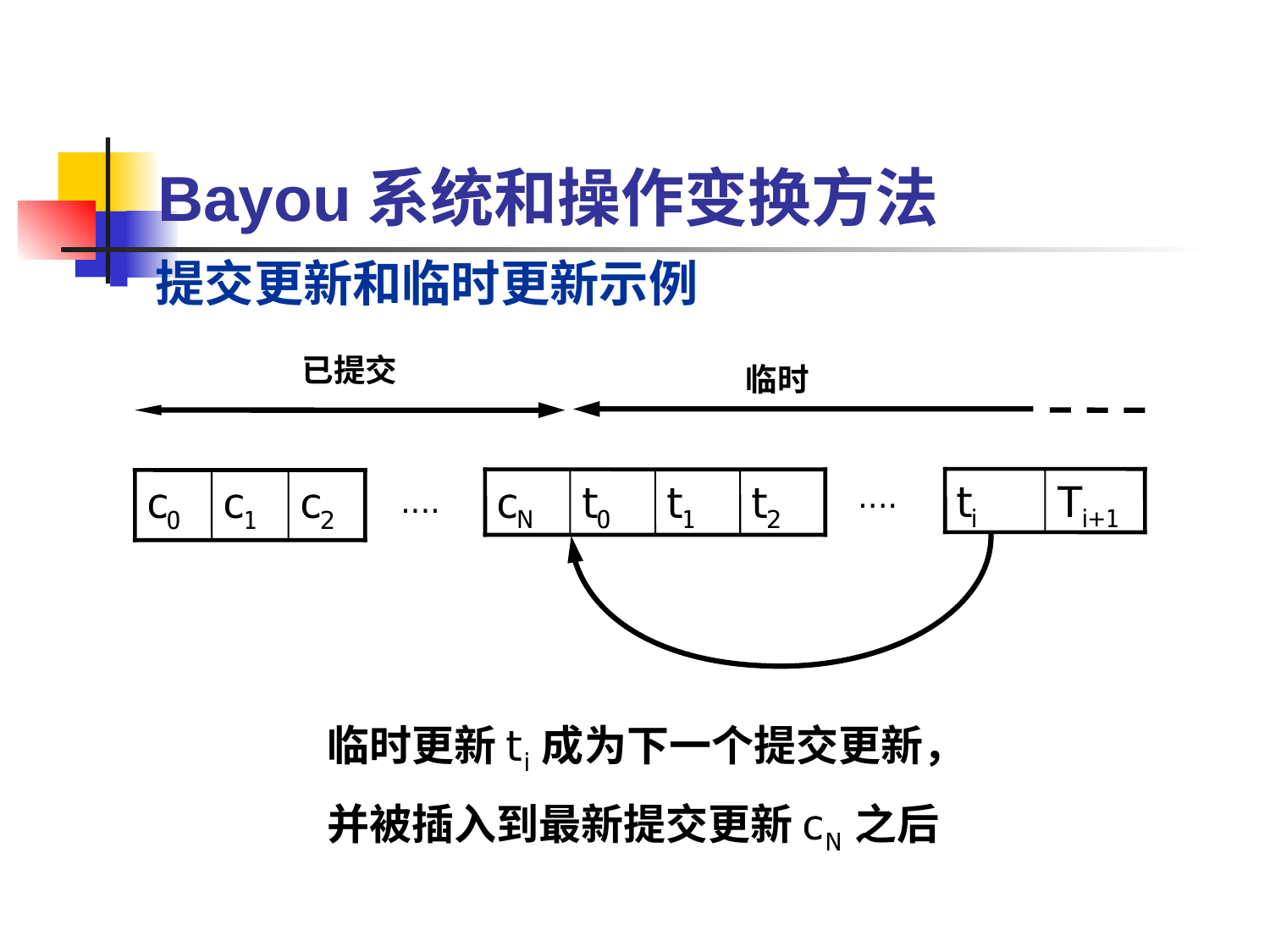

# Bayou系统和操作变换方法
提交更新和临时更新示例

已提交
临时

ti

Ti+1

cN

t0

t1

t2

c0

c1

c2

....
....

临时更新ti成为下一个提交更新，
并被插入到最新提交更新cN之后